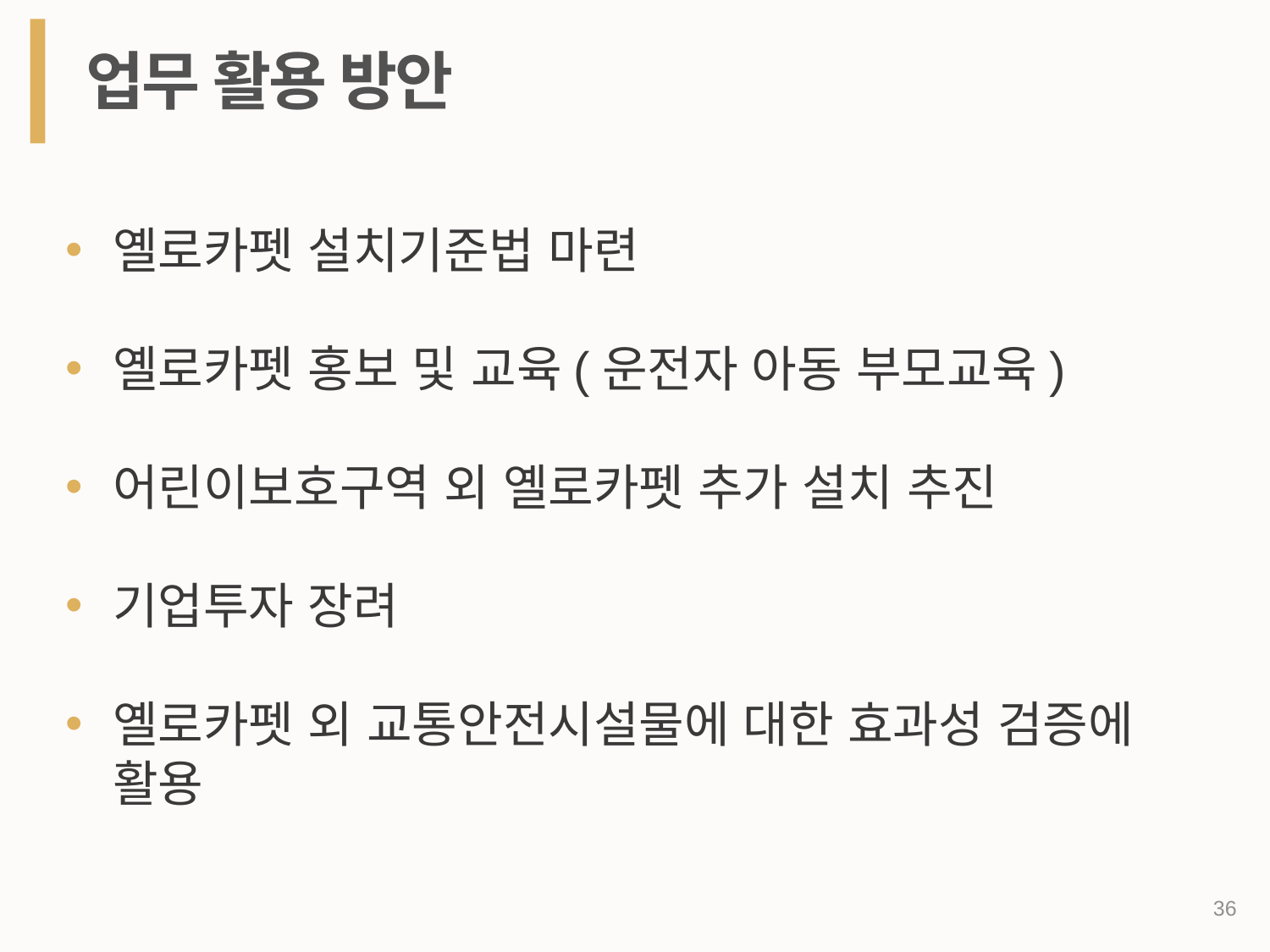

업무 활용 방안
옐로카펫 설치기준법 마련

옐로카펫 홍보 및 교육(운전자 아동 부모교육)

어린이보호구역 외 옐로카펫 추가 설치 추진

기업투자 장려

옐로카펫 외 교통안전시설물에 대한 효과성 검증에 활용
36